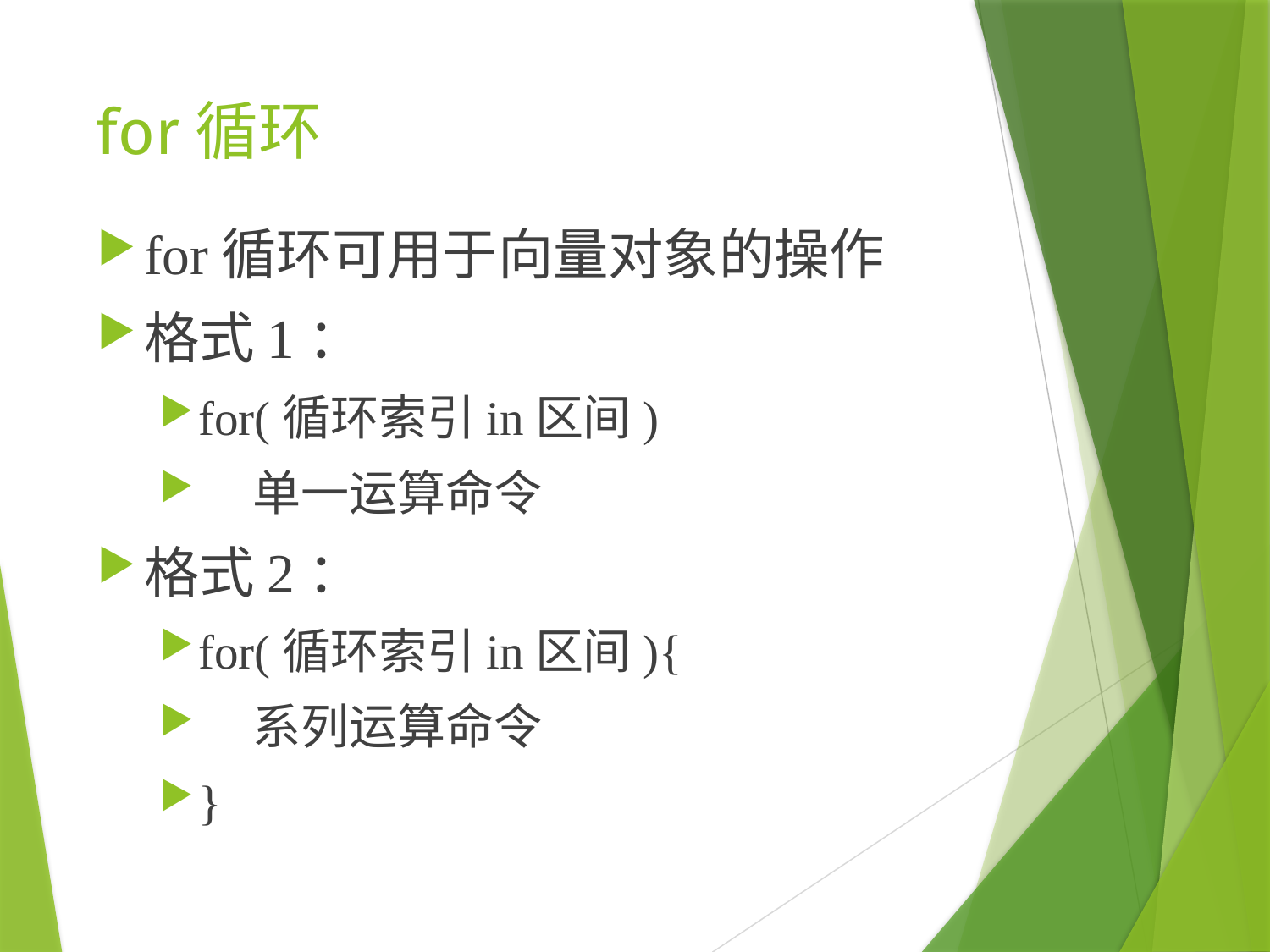

# for循环
for循环可用于向量对象的操作
格式1：
for(循环索引in区间)
    单一运算命令
格式2：
for(循环索引in区间){
    系列运算命令
}